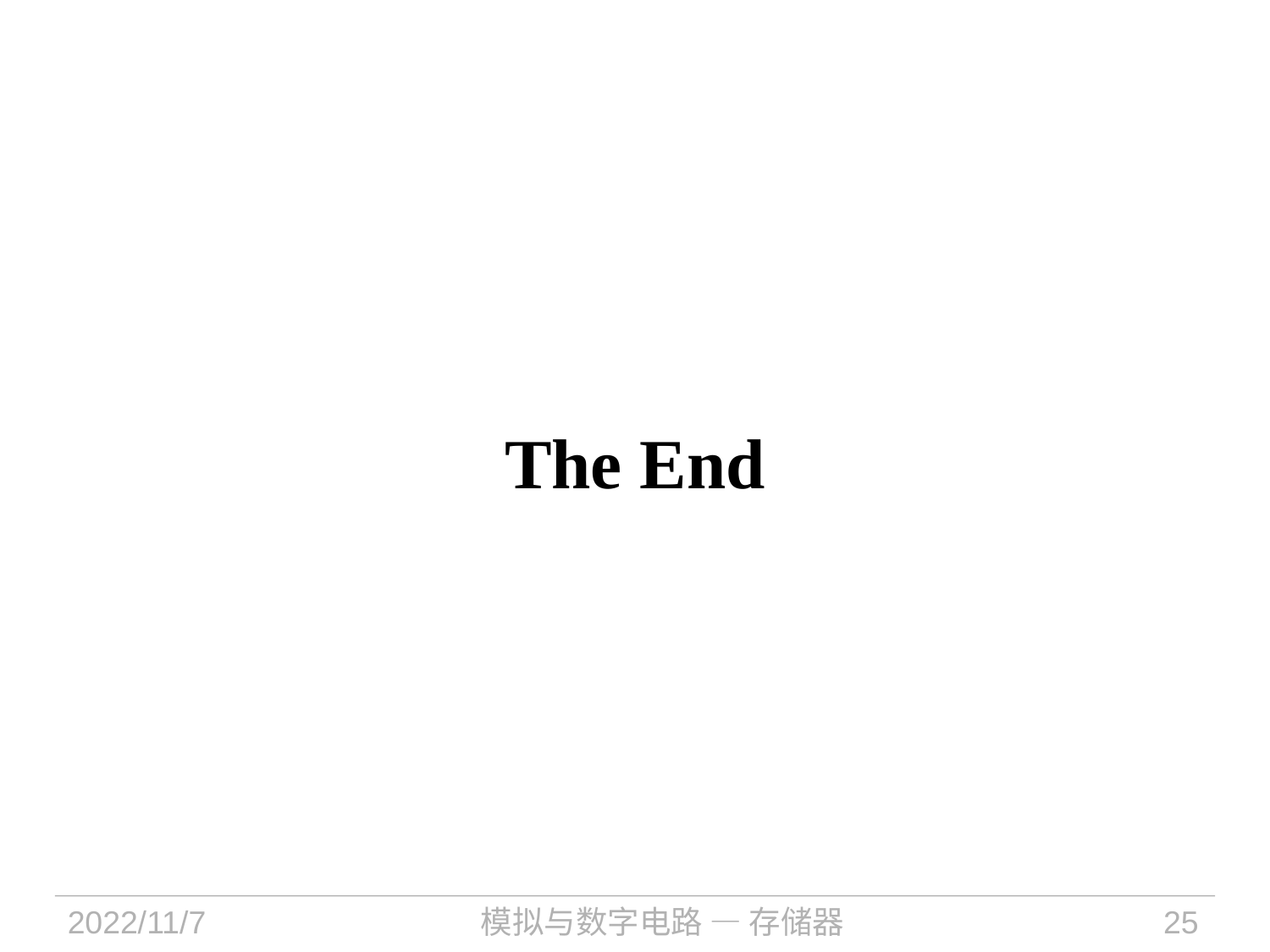

# The End
2022/11/7
模拟与数字电路 — 存储器
25